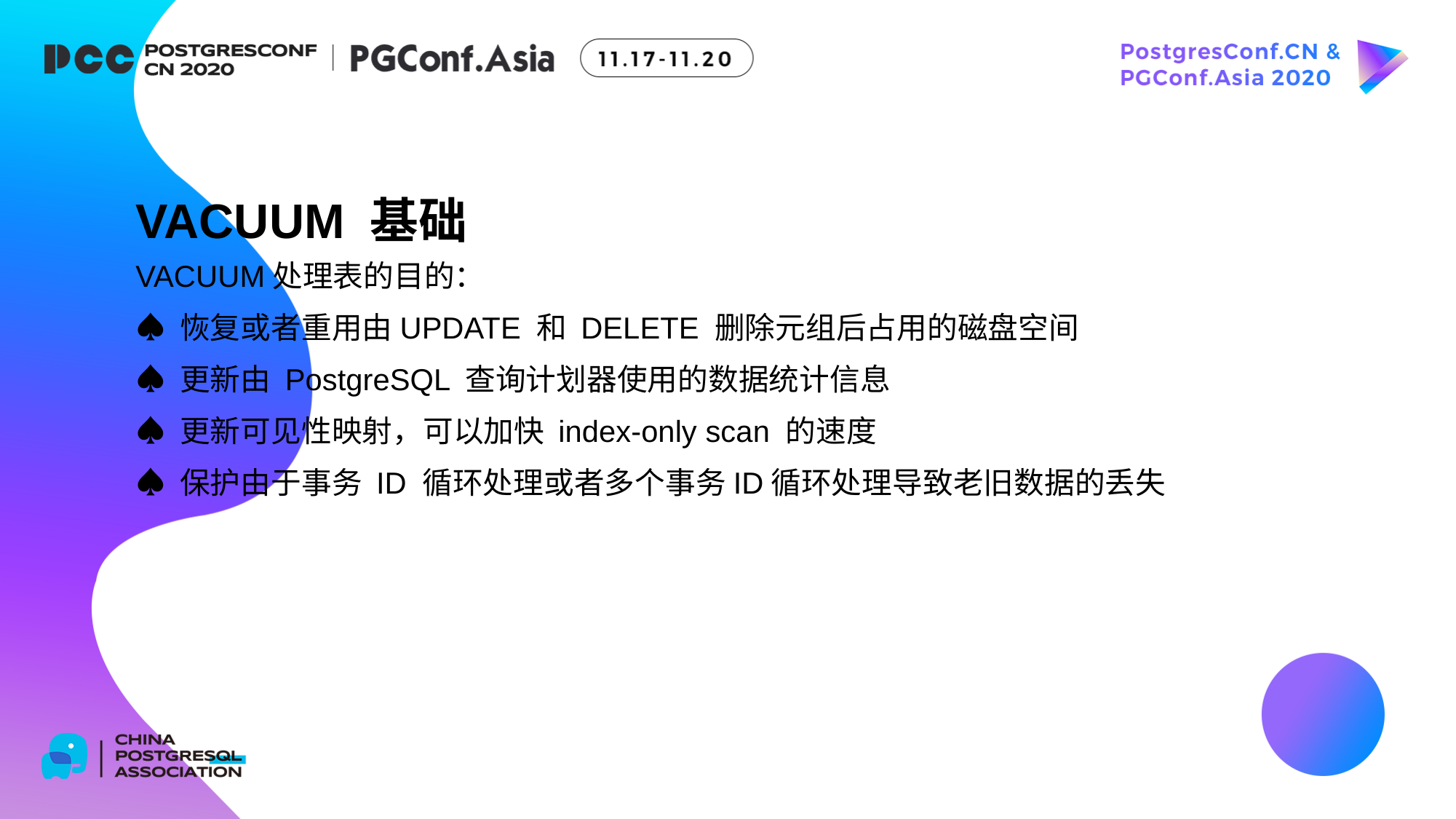

VACUUM 基础
VACUUM处理表的目的：
♠ 恢复或者重用由UPDATE 和 DELETE 删除元组后占用的磁盘空间
♠ 更新由 PostgreSQL 查询计划器使用的数据统计信息
♠ 更新可见性映射，可以加快 index-only scan 的速度
♠ 保护由于事务 ID 循环处理或者多个事务ID循环处理导致老旧数据的丢失